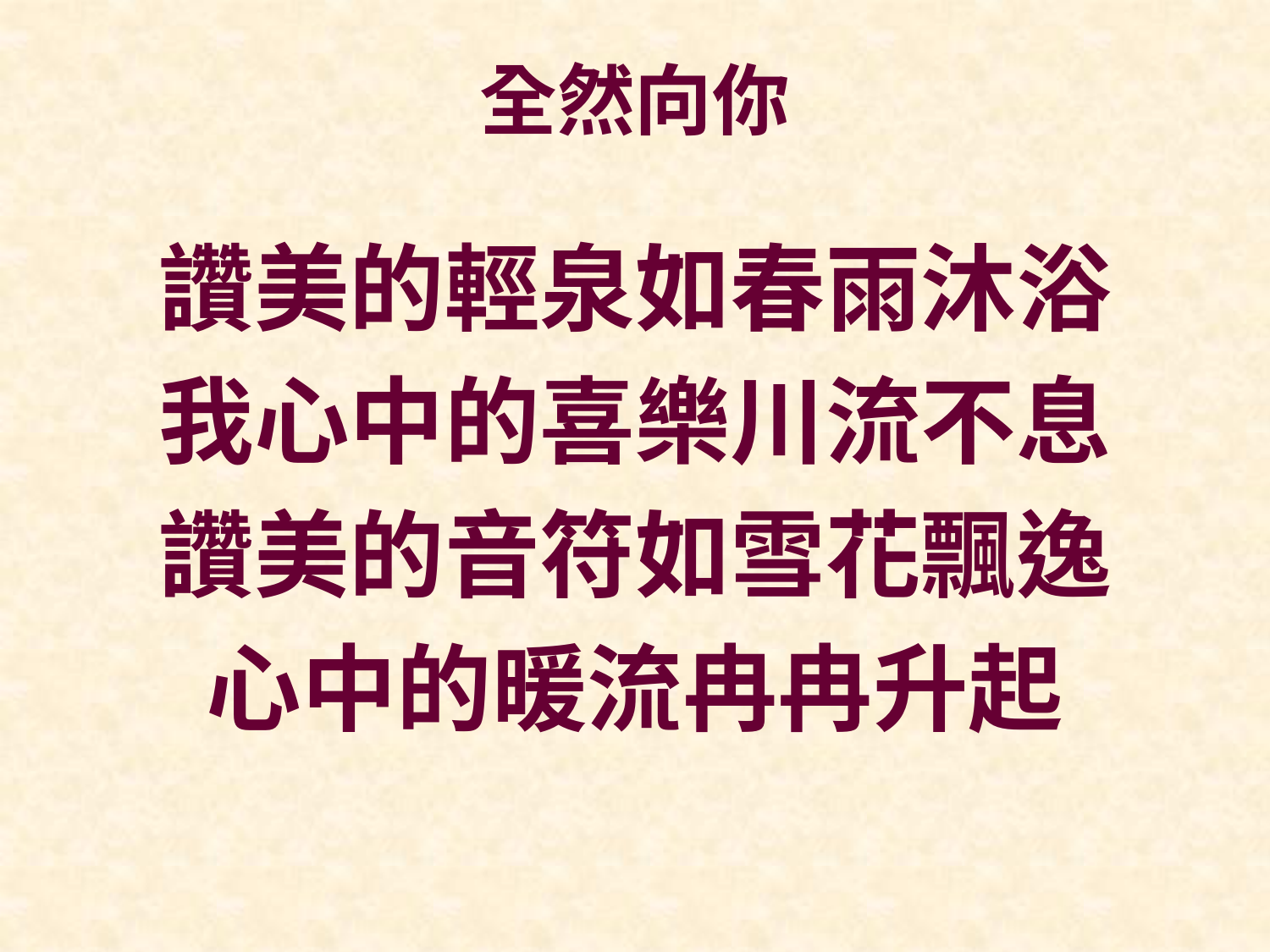

# 全然向你
讚美的輕泉如春雨沐浴
我心中的喜樂川流不息
讚美的音符如雪花飄逸
心中的暖流冉冉升起